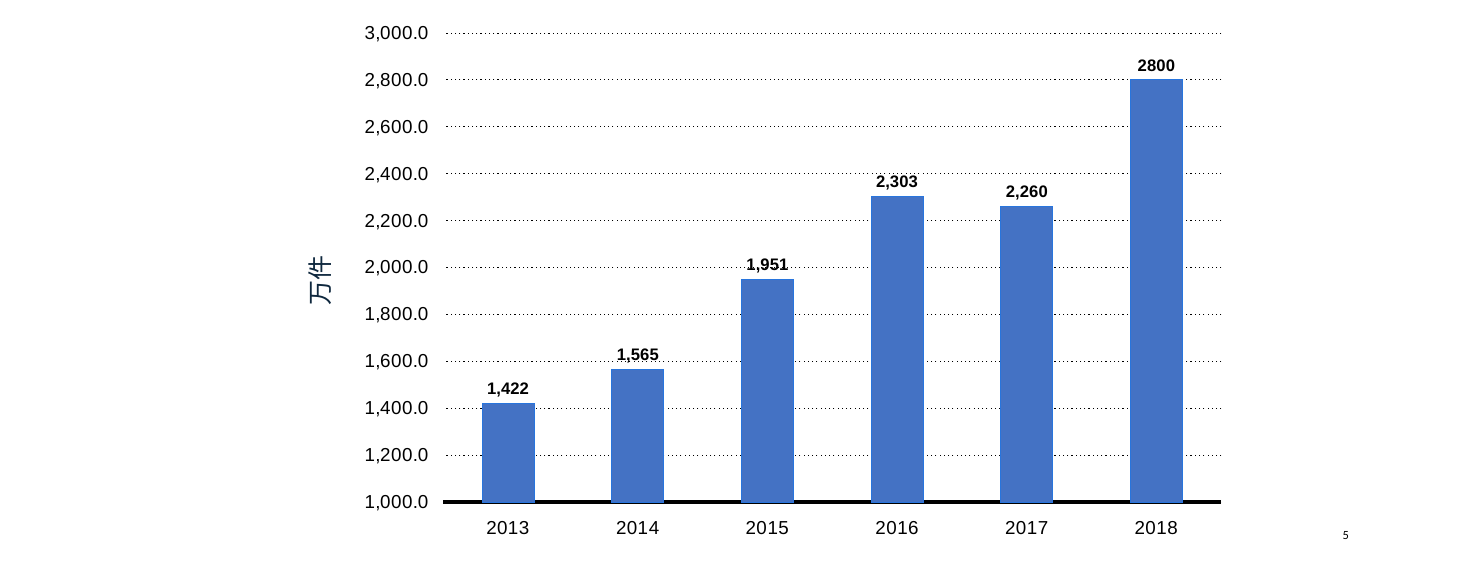

### Chart

| Category | 受理案件数量 |
|---|---|
| 2013 | 1421.7 |
| 2014 | 1565.1 |
| 2015 | 1951.1 |
| 2016 | 2303.0 |
| 2017 | 2260.0 |
| 2018 | 2800.0 |
5
中国法院受理案件数量（增速达14.5%）